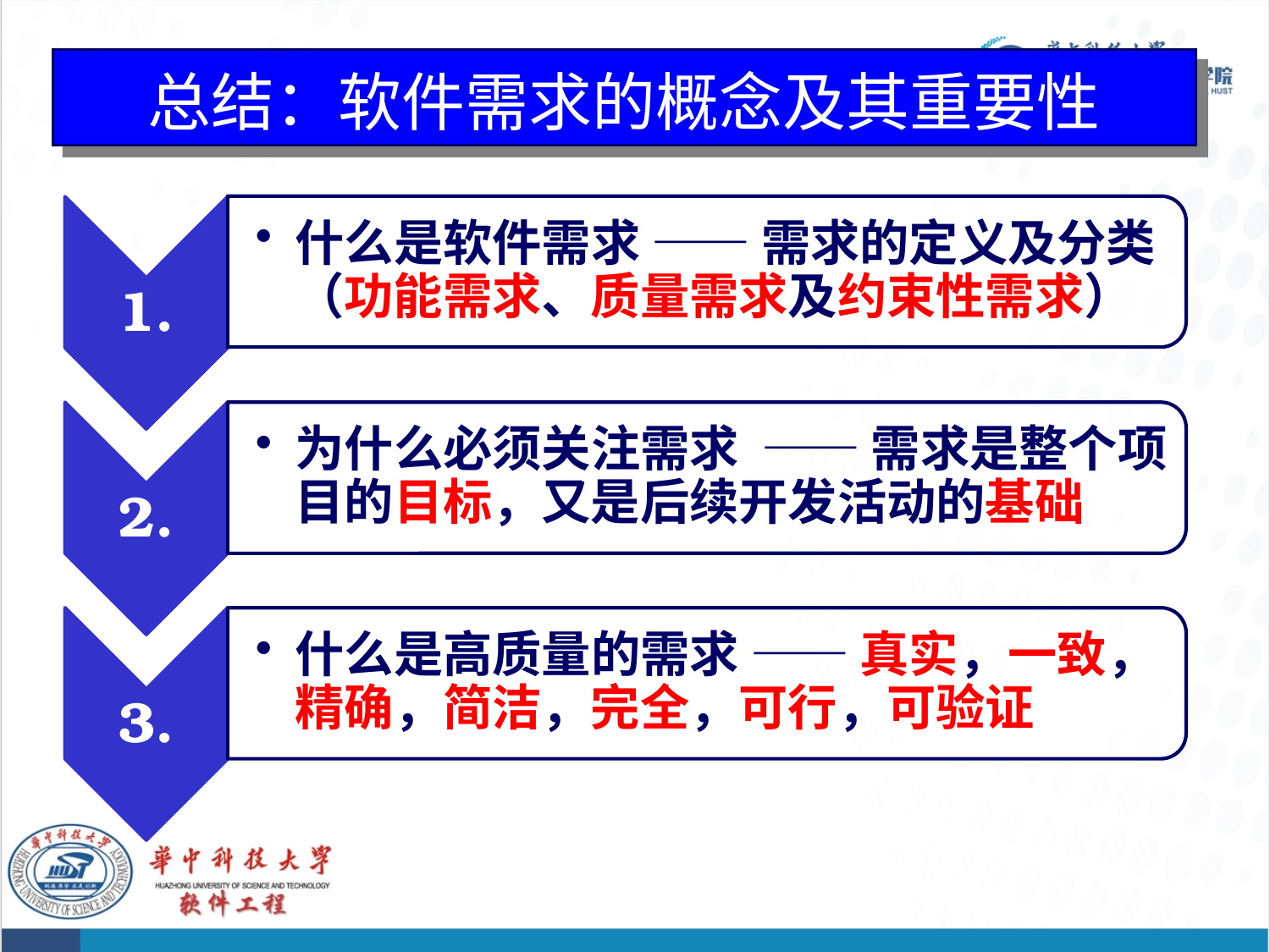

# 总结：软件需求的概念及其重要性
1.
什么是软件需求 —— 需求的定义及分类（功能需求、质量需求及约束性需求）
2.
为什么必须关注需求  —— 需求是整个项目的目标，又是后续开发活动的基础
3.
什么是高质量的需求 —— 真实，一致，精确，简洁，完全，可行，可验证